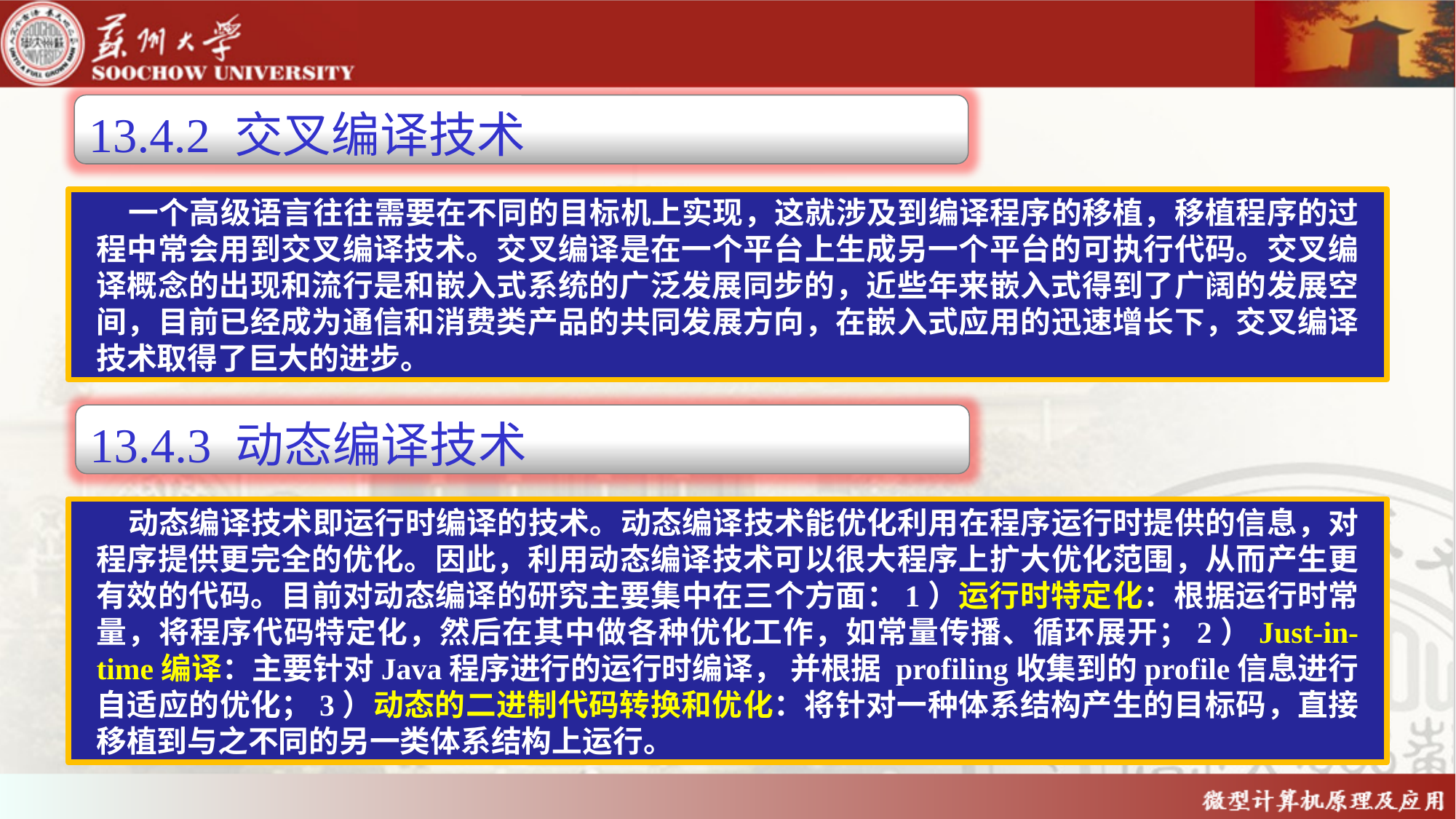

13.4.2 交叉编译技术
一个高级语言往往需要在不同的目标机上实现，这就涉及到编译程序的移植，移植程序的过程中常会用到交叉编译技术。交叉编译是在一个平台上生成另一个平台的可执行代码。交叉编译概念的出现和流行是和嵌入式系统的广泛发展同步的，近些年来嵌入式得到了广阔的发展空间，目前已经成为通信和消费类产品的共同发展方向，在嵌入式应用的迅速增长下，交叉编译技术取得了巨大的进步。
13.4.3 动态编译技术
动态编译技术即运行时编译的技术。动态编译技术能优化利用在程序运行时提供的信息，对程序提供更完全的优化。因此，利用动态编译技术可以很大程序上扩大优化范围，从而产生更有效的代码。目前对动态编译的研究主要集中在三个方面：1）运行时特定化：根据运行时常量，将程序代码特定化，然后在其中做各种优化工作，如常量传播、循环展开；2）Just-in-time编译：主要针对Java程序进行的运行时编译， 并根据 profiling收集到的profile信息进行自适应的优化；3）动态的二进制代码转换和优化：将针对一种体系结构产生的目标码，直接移植到与之不同的另一类体系结构上运行。